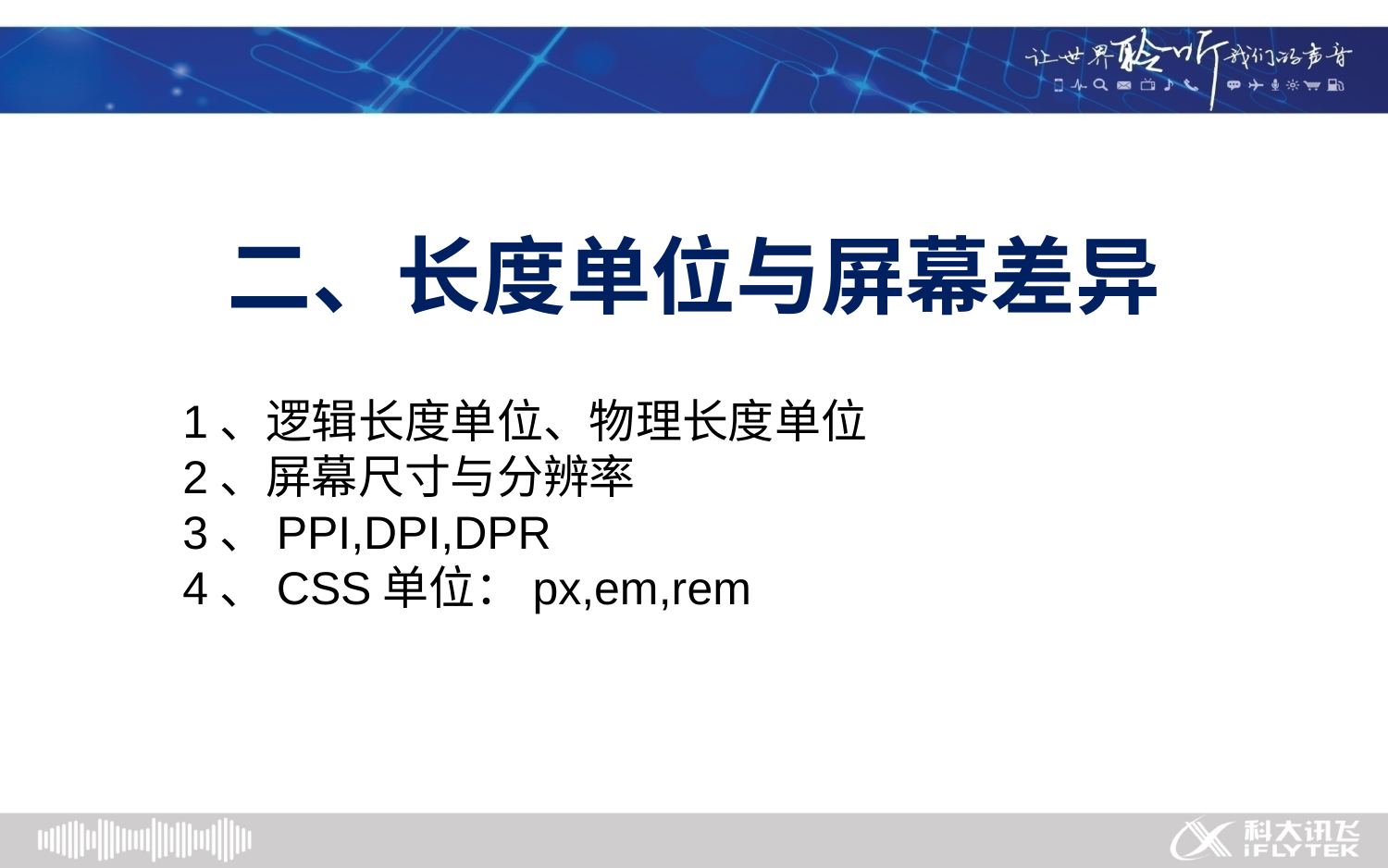

# 二、长度单位与屏幕差异
1、逻辑长度单位、物理长度单位
2、屏幕尺寸与分辨率
3、PPI,DPI,DPR
4、CSS单位：px,em,rem